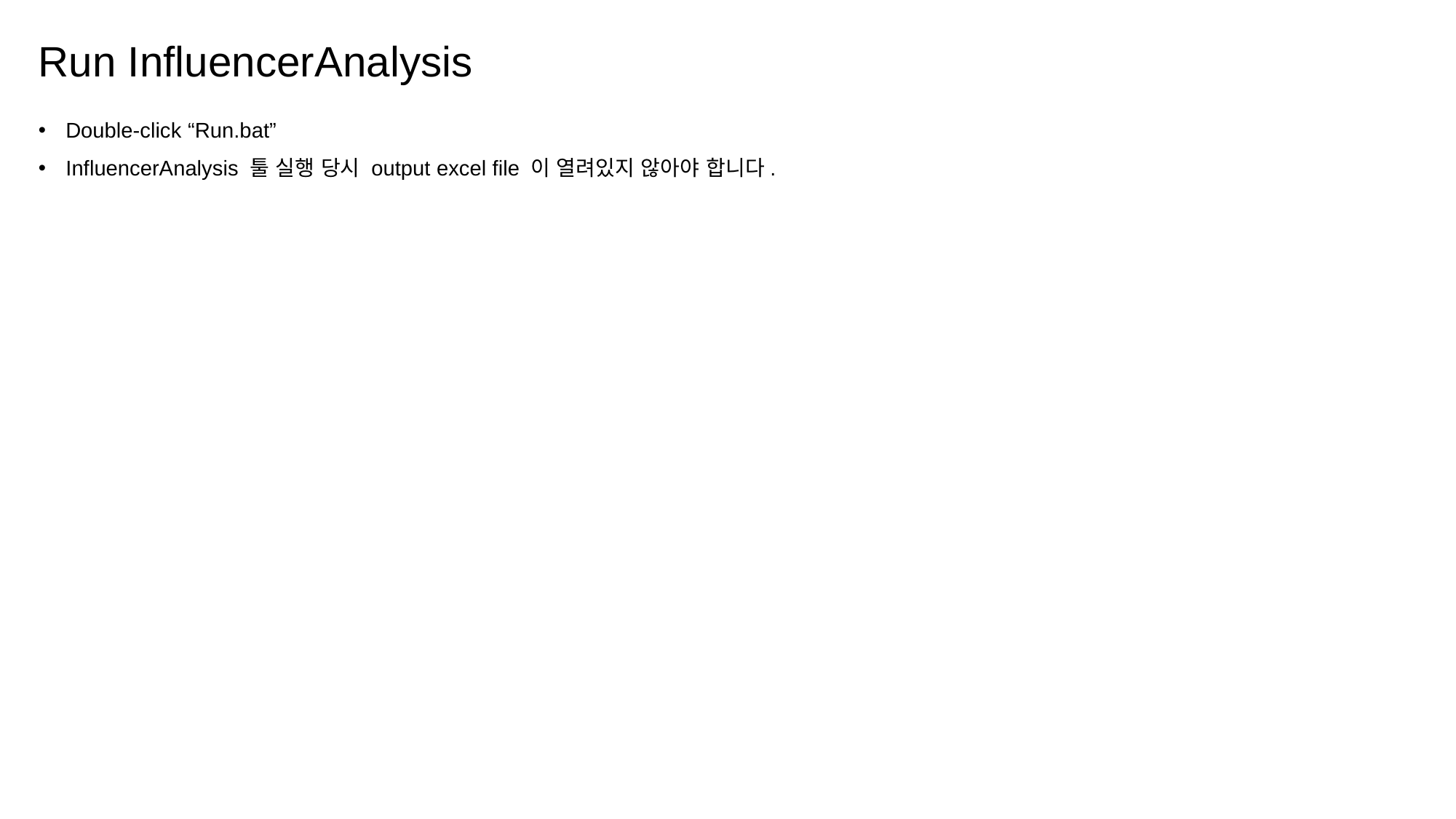

# Run InfluencerAnalysis
Double-click “Run.bat”
InfluencerAnalysis 툴 실행 당시 output excel file 이 열려있지 않아야 합니다.